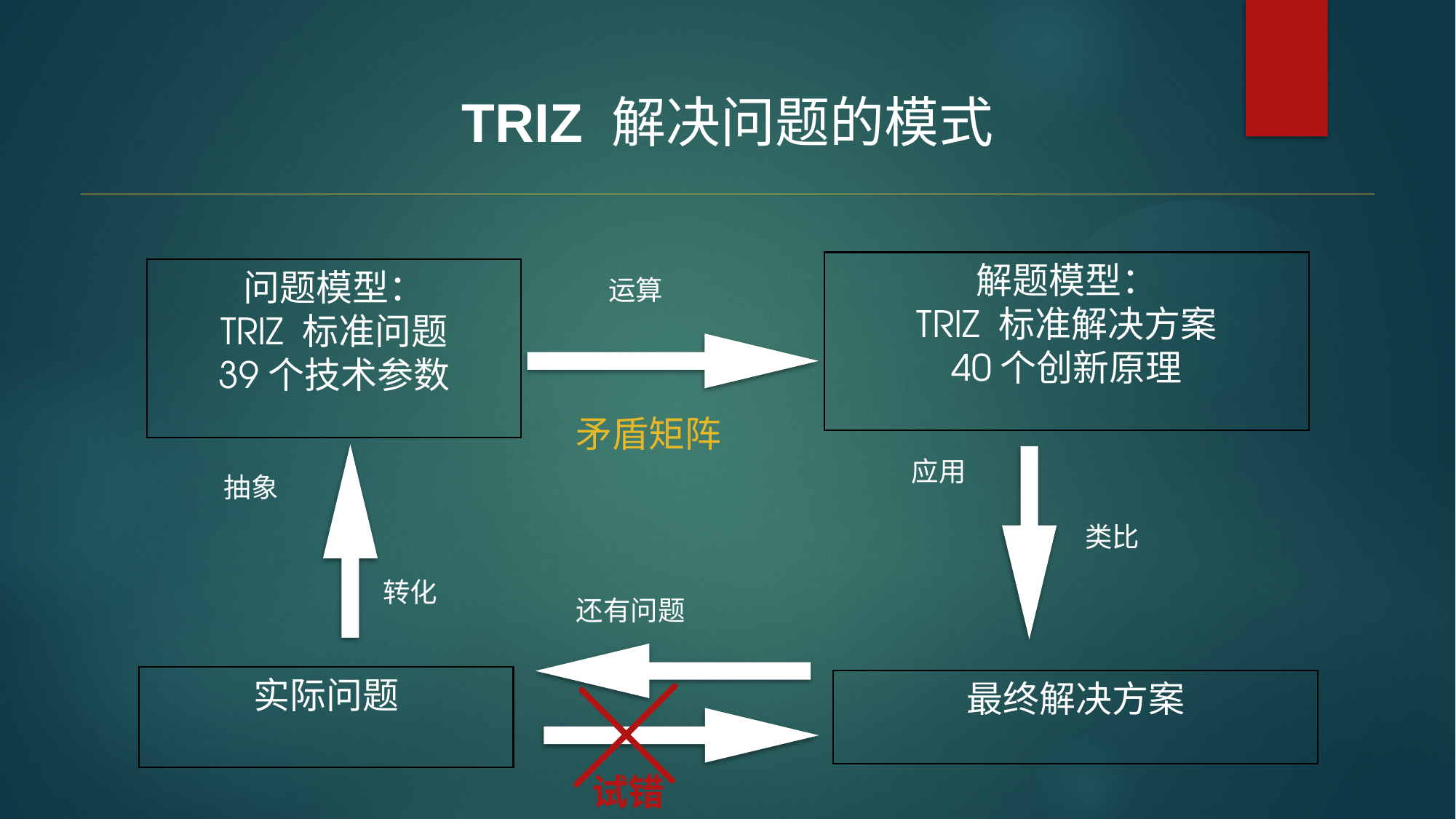

TRIZ 解决问题的模式

解题模型：
TRIZ 标准解决方案
40个创新原理

问题模型：
TRIZ 标准问题
39个技术参数
运算

矛盾矩阵
应用
抽象

类比

转化
还有问题

实际问题

最终解决方案

试错